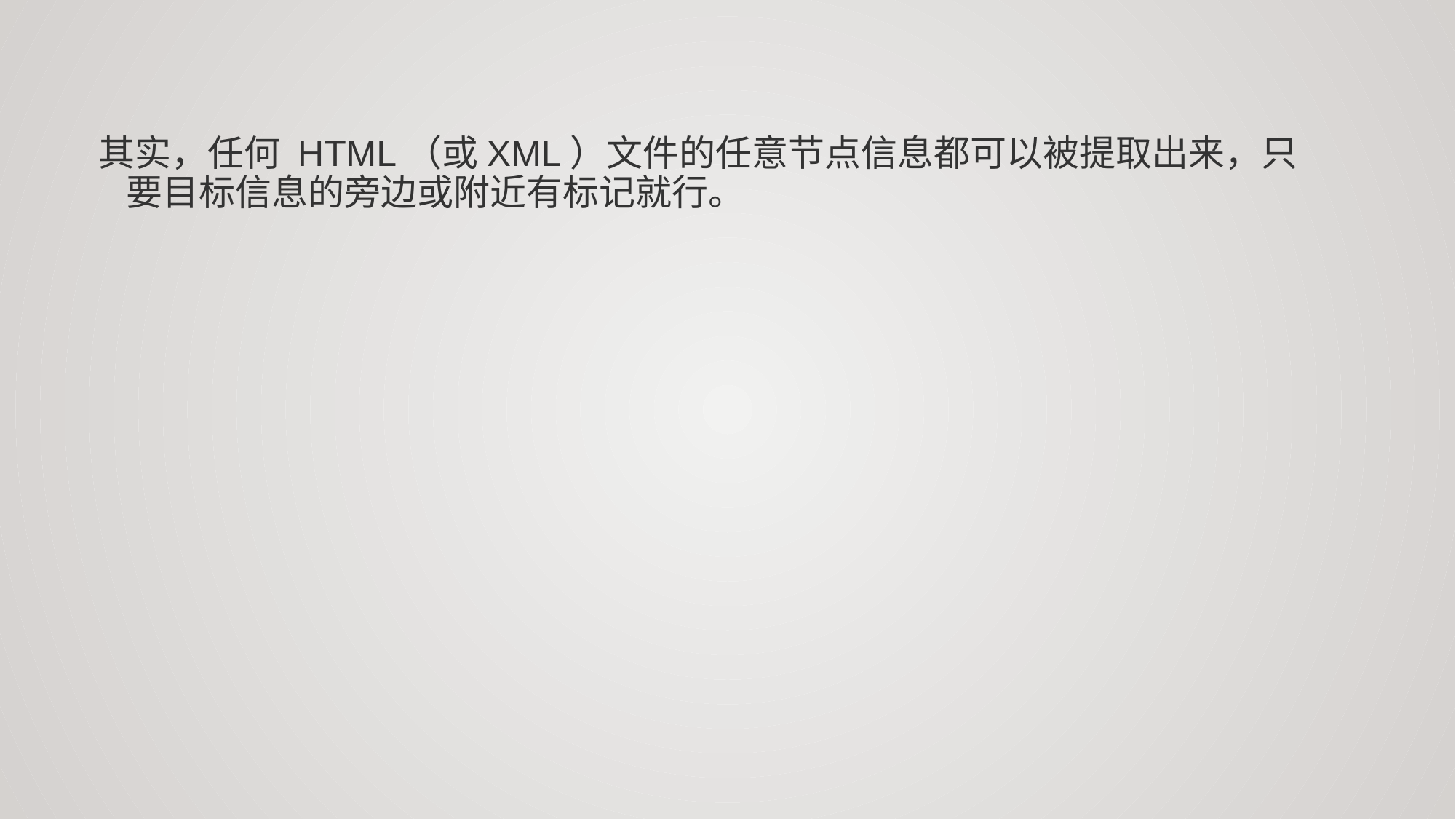

其实，任何 HTML（或XML）文件的任意节点信息都可以被提取出来，只要目标信息的旁边或附近有标记就行。